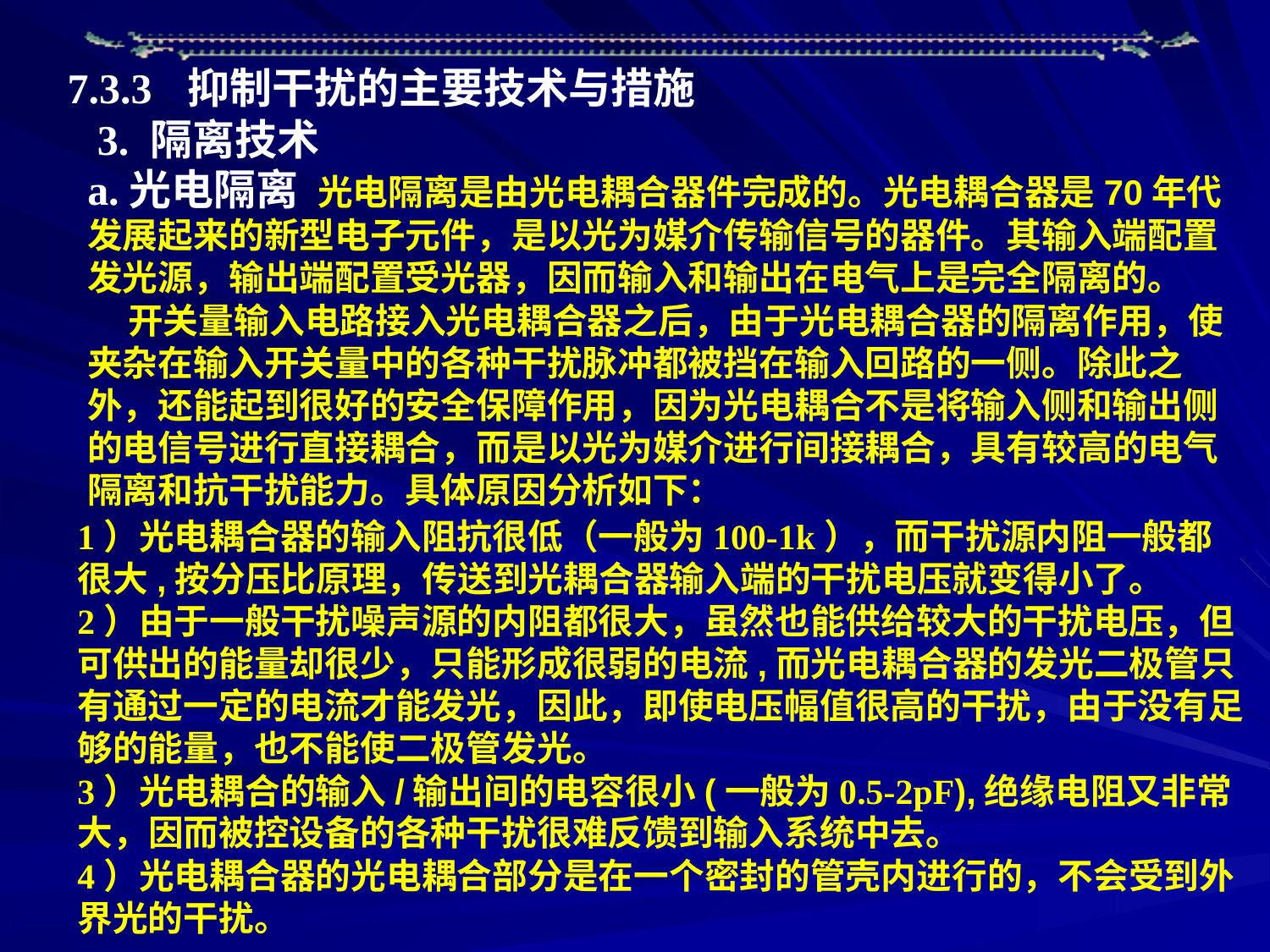

7.3.3 抑制干扰的主要技术与措施
3. 隔离技术
a.光电隔离  光电隔离是由光电耦合器件完成的。光电耦合器是70年代发展起来的新型电子元件，是以光为媒介传输信号的器件。其输入端配置发光源，输出端配置受光器，因而输入和输出在电气上是完全隔离的。
    开关量输入电路接入光电耦合器之后，由于光电耦合器的隔离作用，使夹杂在输入开关量中的各种干扰脉冲都被挡在输入回路的一侧。除此之外，还能起到很好的安全保障作用，因为光电耦合不是将输入侧和输出侧的电信号进行直接耦合，而是以光为媒介进行间接耦合，具有较高的电气隔离和抗干扰能力。具体原因分析如下：
1）光电耦合器的输入阻抗很低（一般为100-1k），而干扰源内阻一般都很大,按分压比原理，传送到光耦合器输入端的干扰电压就变得小了。
2）由于一般干扰噪声源的内阻都很大，虽然也能供给较大的干扰电压，但可供出的能量却很少，只能形成很弱的电流,而光电耦合器的发光二极管只有通过一定的电流才能发光，因此，即使电压幅值很高的干扰，由于没有足够的能量，也不能使二极管发光。
3）光电耦合的输入/输出间的电容很小(一般为0.5-2pF),绝缘电阻又非常大，因而被控设备的各种干扰很难反馈到输入系统中去。
4）光电耦合器的光电耦合部分是在一个密封的管壳内进行的，不会受到外界光的干扰。